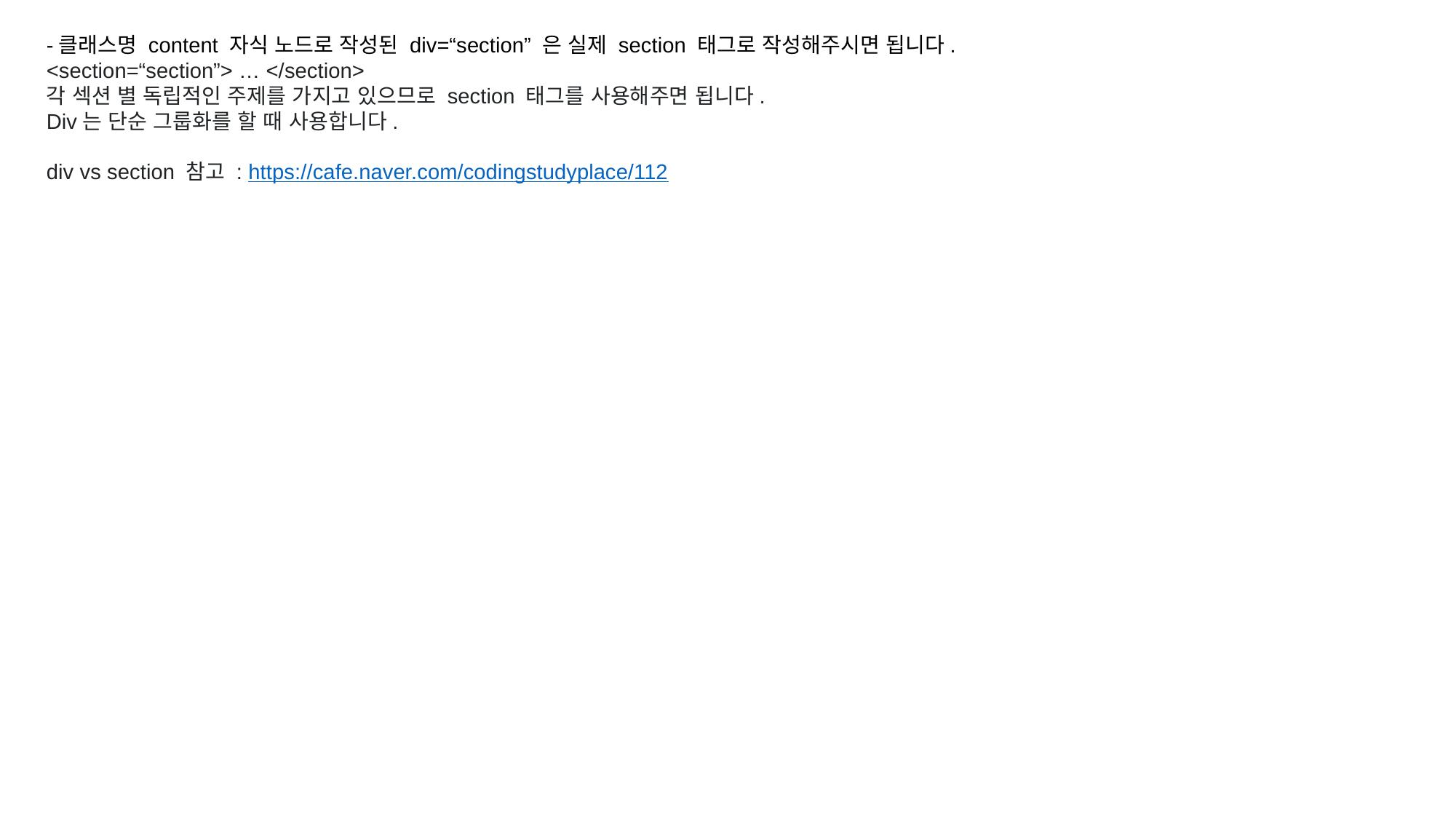

-클래스명 content 자식 노드로 작성된 div=“section” 은 실제 section 태그로 작성해주시면 됩니다.
<section=“section”> … </section>
각 섹션 별 독립적인 주제를 가지고 있으므로 section 태그를 사용해주면 됩니다.
Div는 단순 그룹화를 할 때 사용합니다.

div vs section 참고 : https://cafe.naver.com/codingstudyplace/112